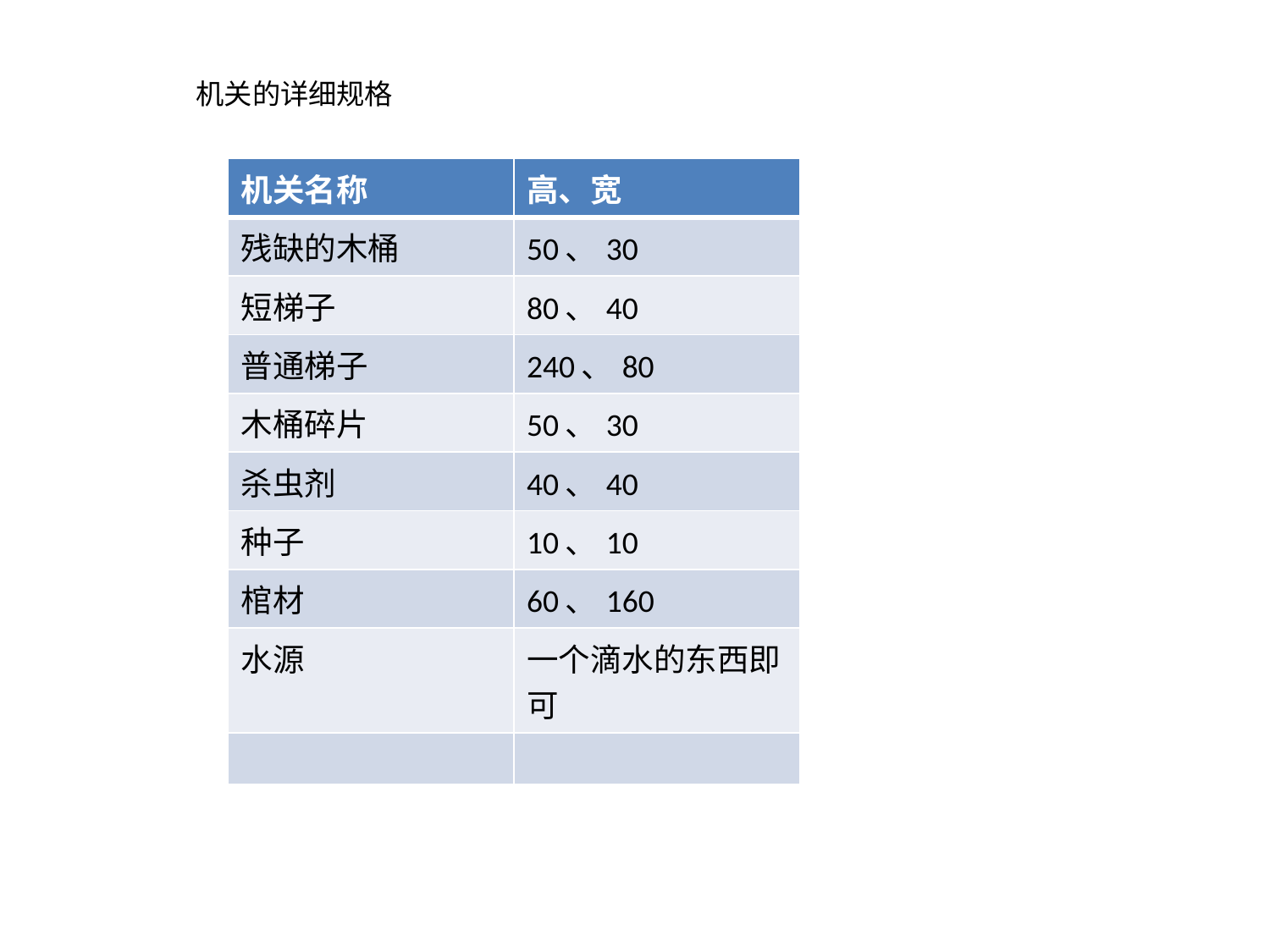

# 机关的详细规格
| 机关名称 | 高、宽 |
| --- | --- |
| 残缺的木桶 | 50、30 |
| 短梯子 | 80、40 |
| 普通梯子 | 240、80 |
| 木桶碎片 | 50、30 |
| 杀虫剂 | 40、40 |
| 种子 | 10、10 |
| 棺材 | 60、160 |
| 水源 | 一个滴水的东西即可 |
|  |  |